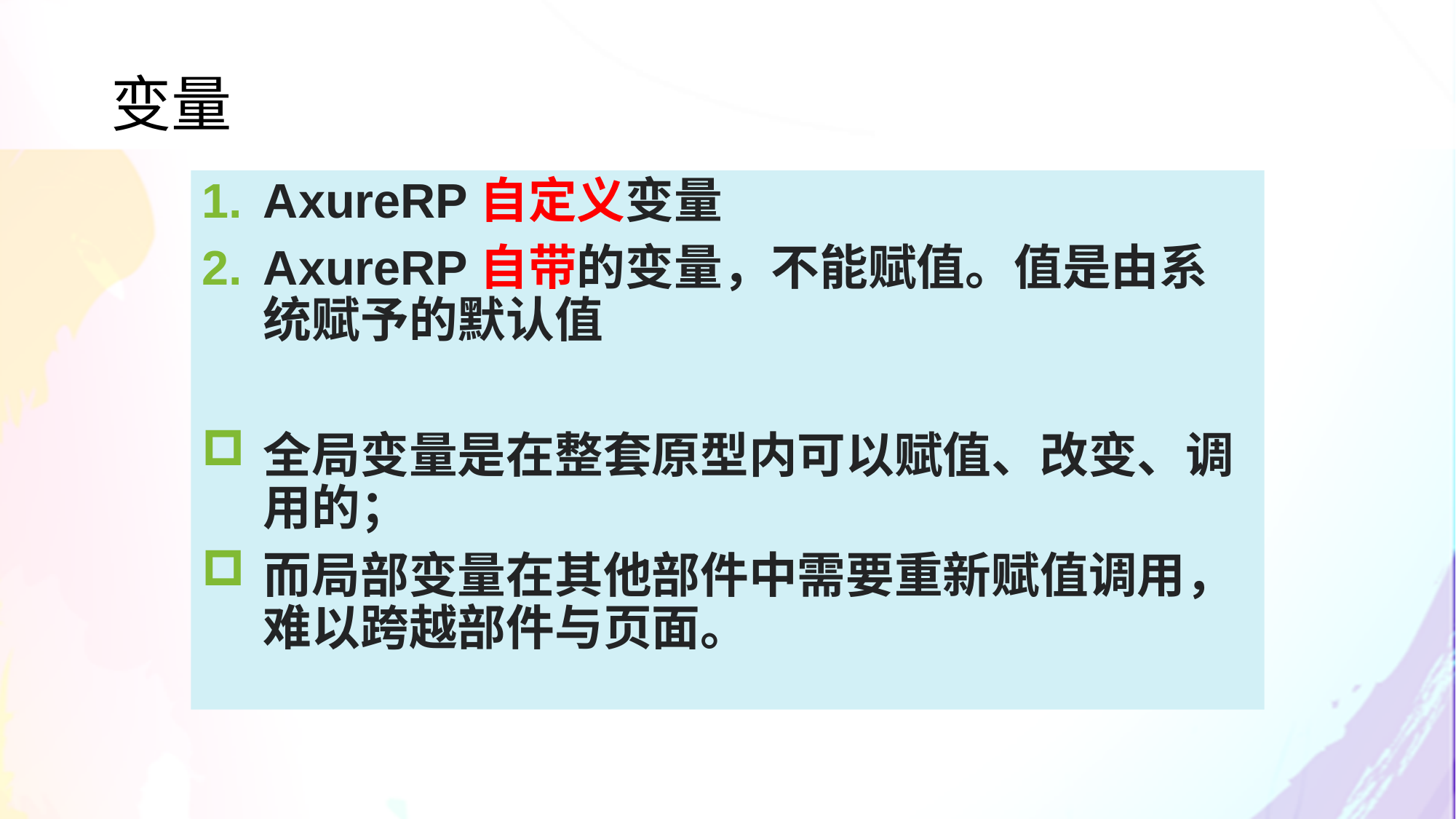

# 变量
AxureRP自定义变量
AxureRP自带的变量，不能赋值。值是由系统赋予的默认值

全局变量是在整套原型内可以赋值、改变、调用的；
而局部变量在其他部件中需要重新赋值调用，难以跨越部件与页面。